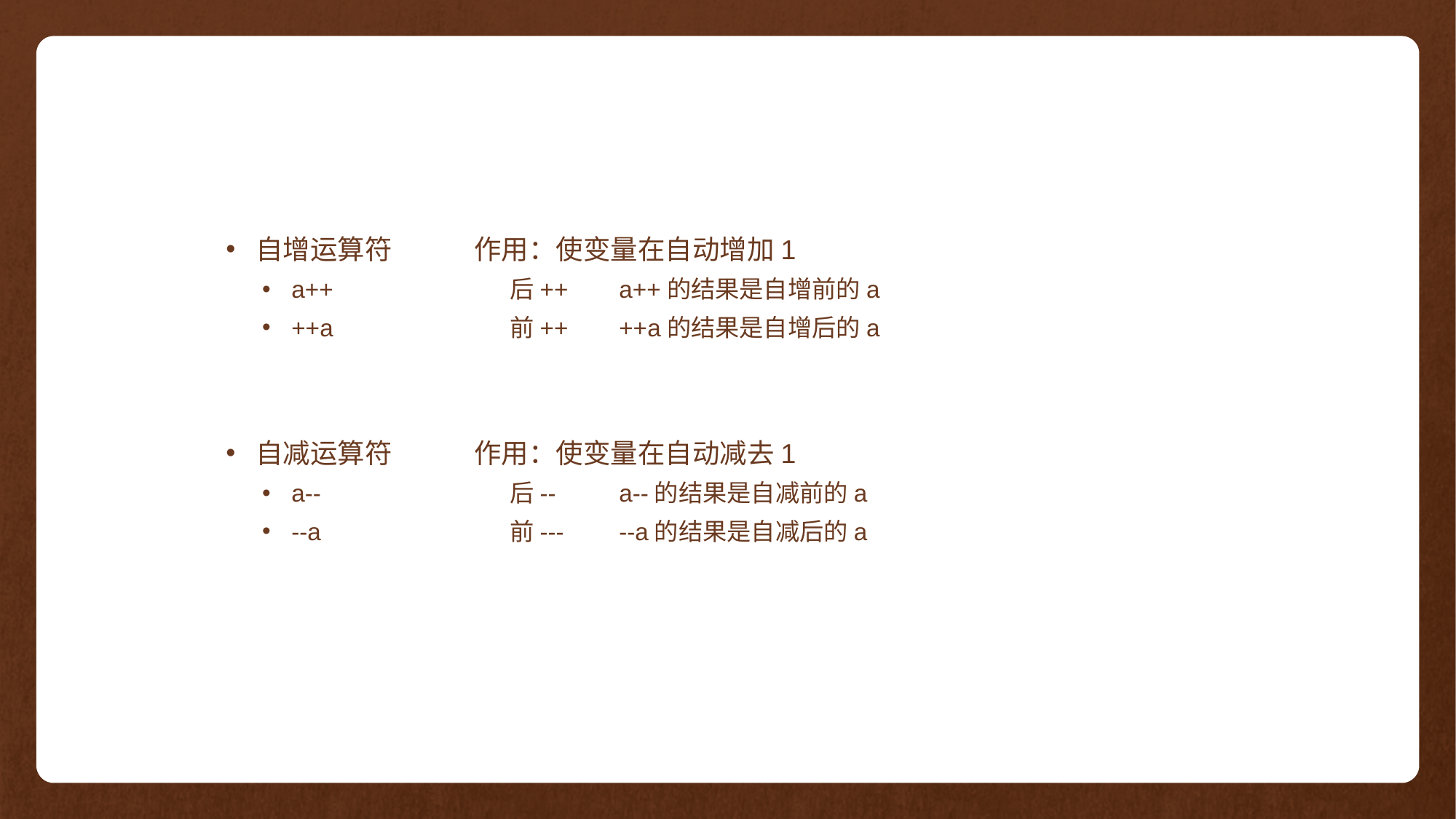

自增运算符	作用：使变量在自动增加1
a++		后++ 	a++的结果是自增前的a
++a		前++	++a的结果是自增后的a

自减运算符	作用：使变量在自动减去1
a--		后-- 	a--的结果是自减前的a
--a		前---	--a的结果是自减后的a